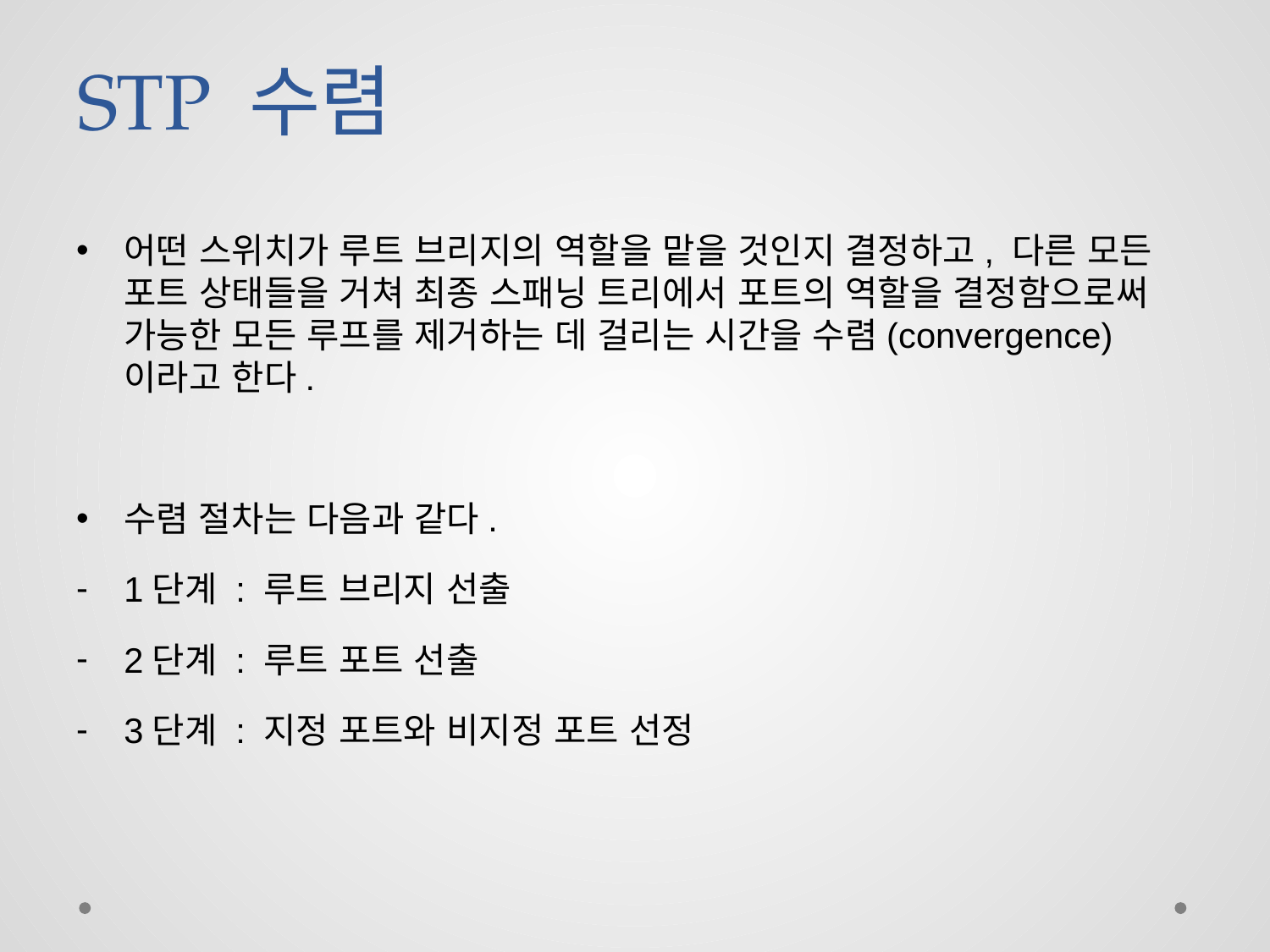

# STP 수렴
어떤 스위치가 루트 브리지의 역할을 맡을 것인지 결정하고, 다른 모든 포트 상태들을 거쳐 최종 스패닝 트리에서 포트의 역할을 결정함으로써 가능한 모든 루프를 제거하는 데 걸리는 시간을 수렴(convergence)이라고 한다.

수렴 절차는 다음과 같다.
1단계 : 루트 브리지 선출
2단계 : 루트 포트 선출
3단계 : 지정 포트와 비지정 포트 선정